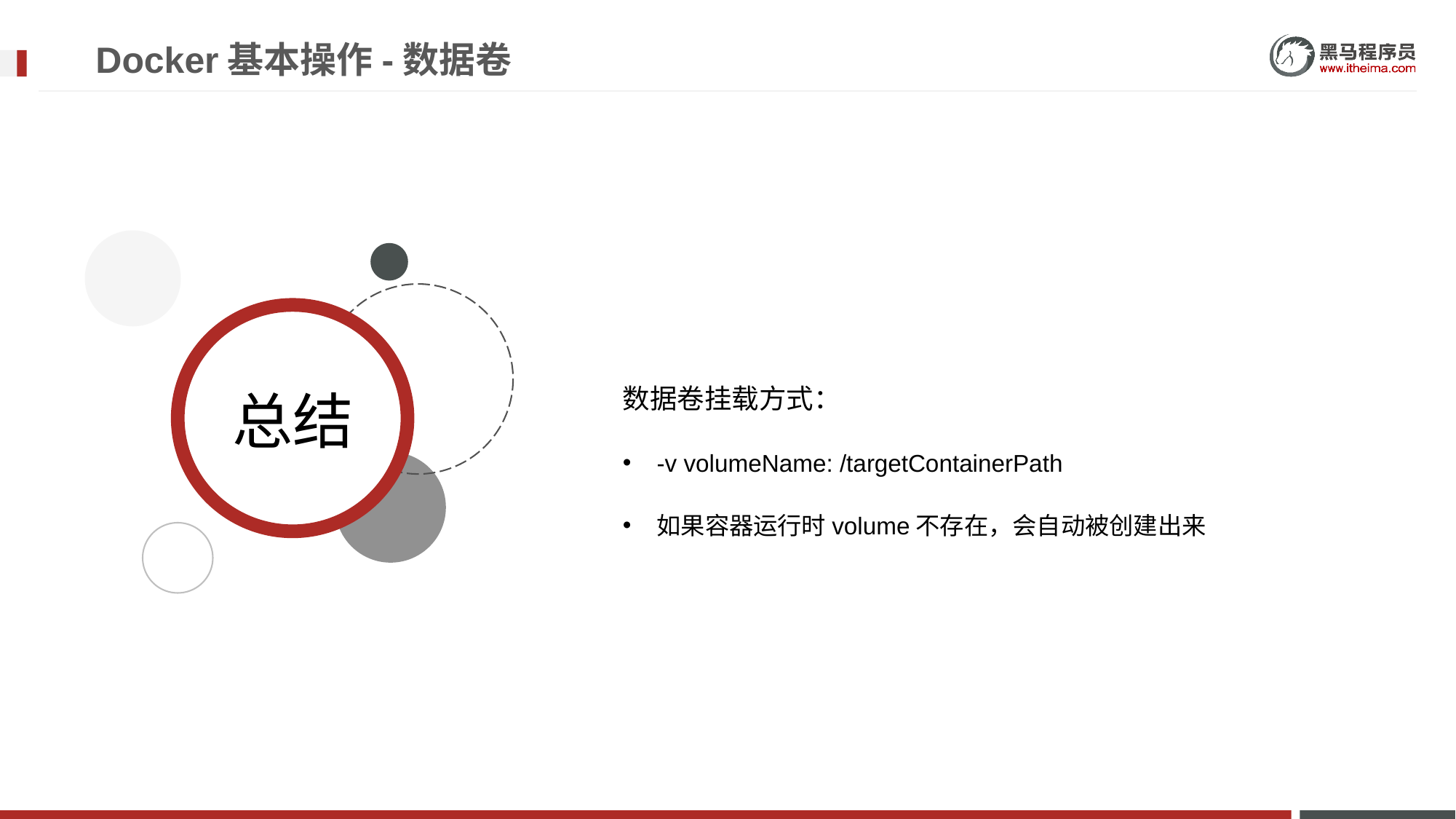

# Docker基本操作-数据卷
数据卷挂载方式：
-v volumeName: /targetContainerPath
如果容器运行时volume不存在，会自动被创建出来